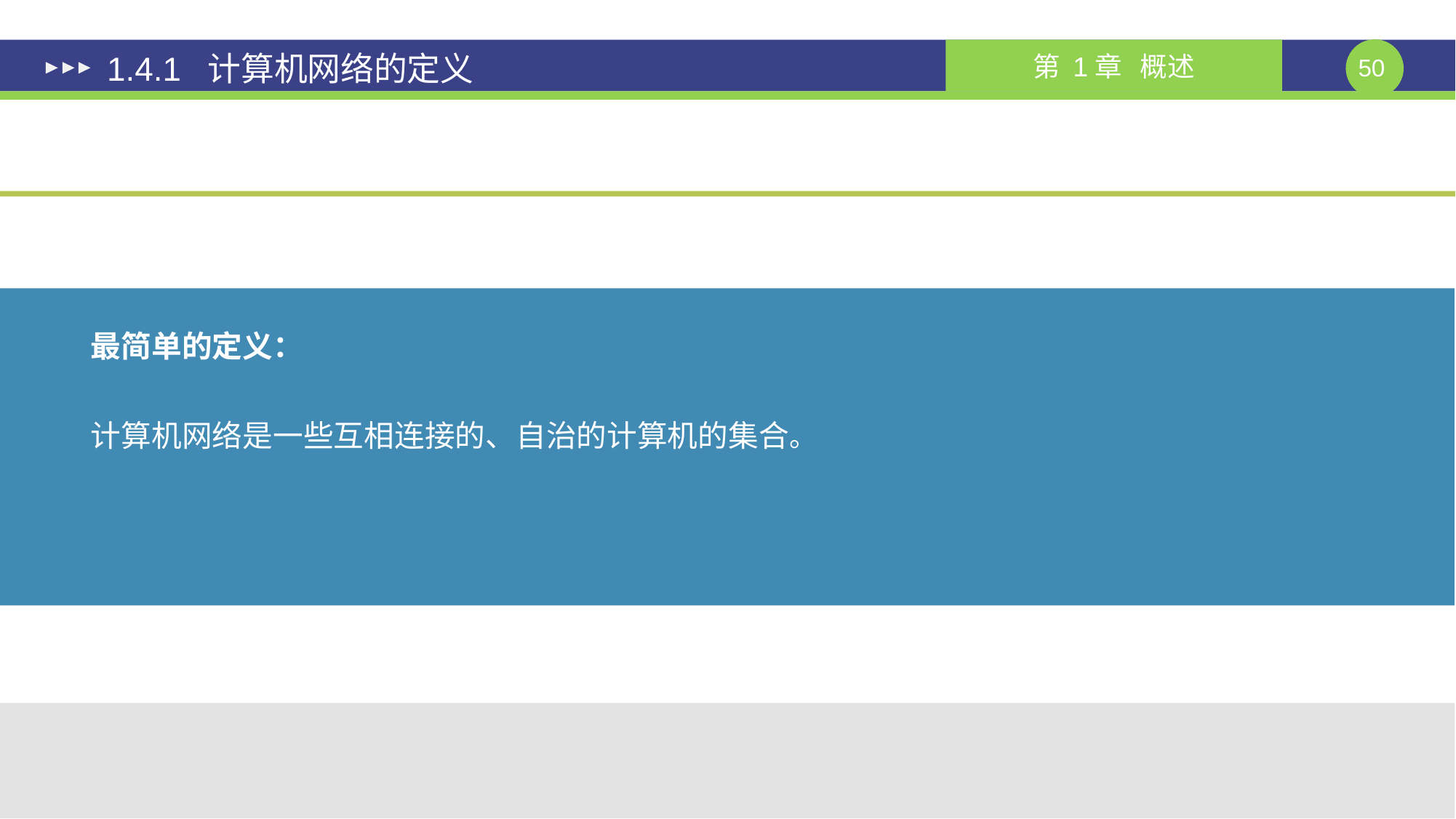

# 1.4.1  计算机网络的定义

最简单的定义：
计算机网络是一些互相连接的、自治的计算机的集合。